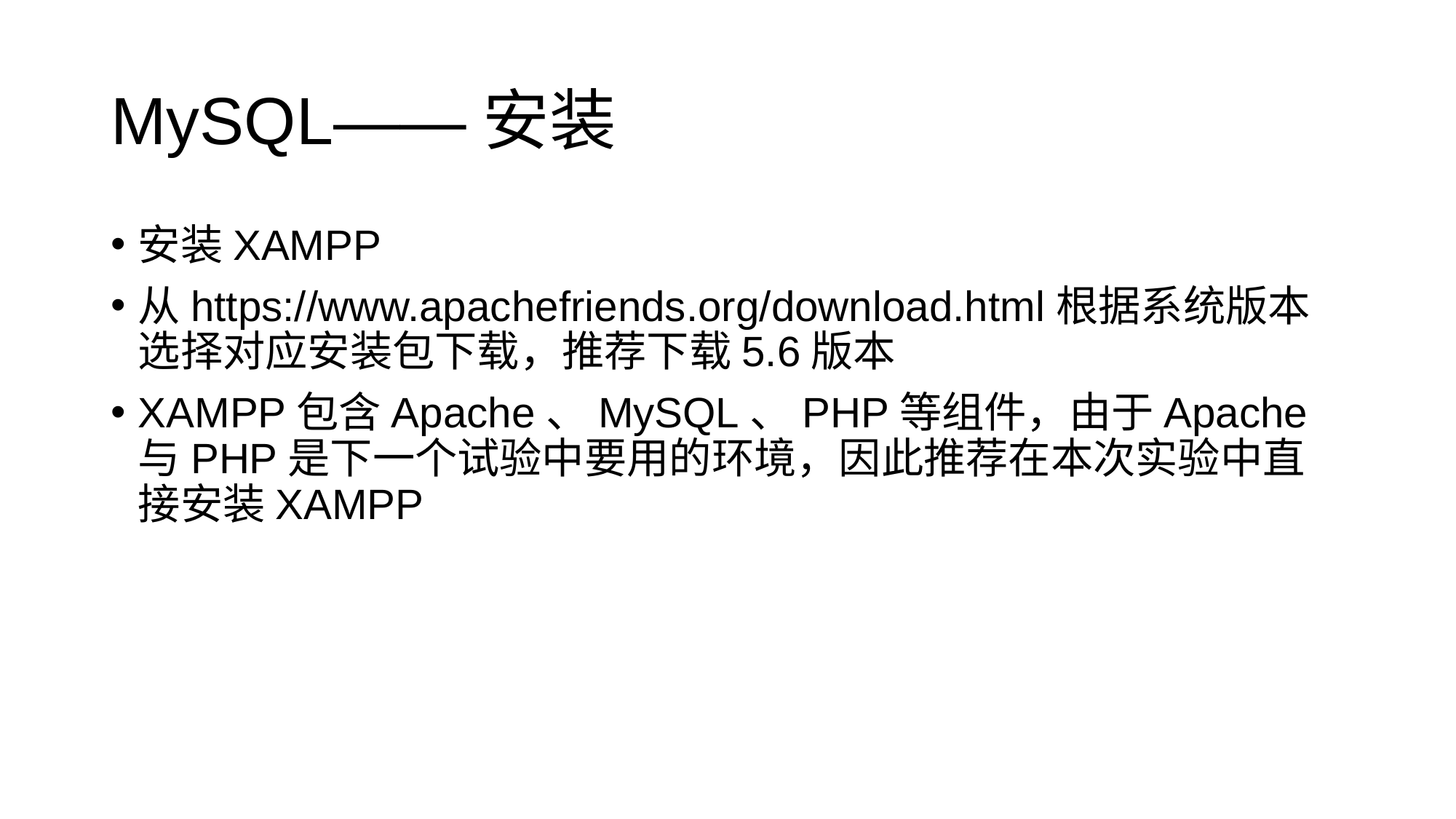

# MySQL——安装
安装XAMPP
从https://www.apachefriends.org/download.html根据系统版本选择对应安装包下载，推荐下载5.6版本
XAMPP包含Apache、MySQL、PHP等组件，由于Apache与PHP是下一个试验中要用的环境，因此推荐在本次实验中直接安装XAMPP